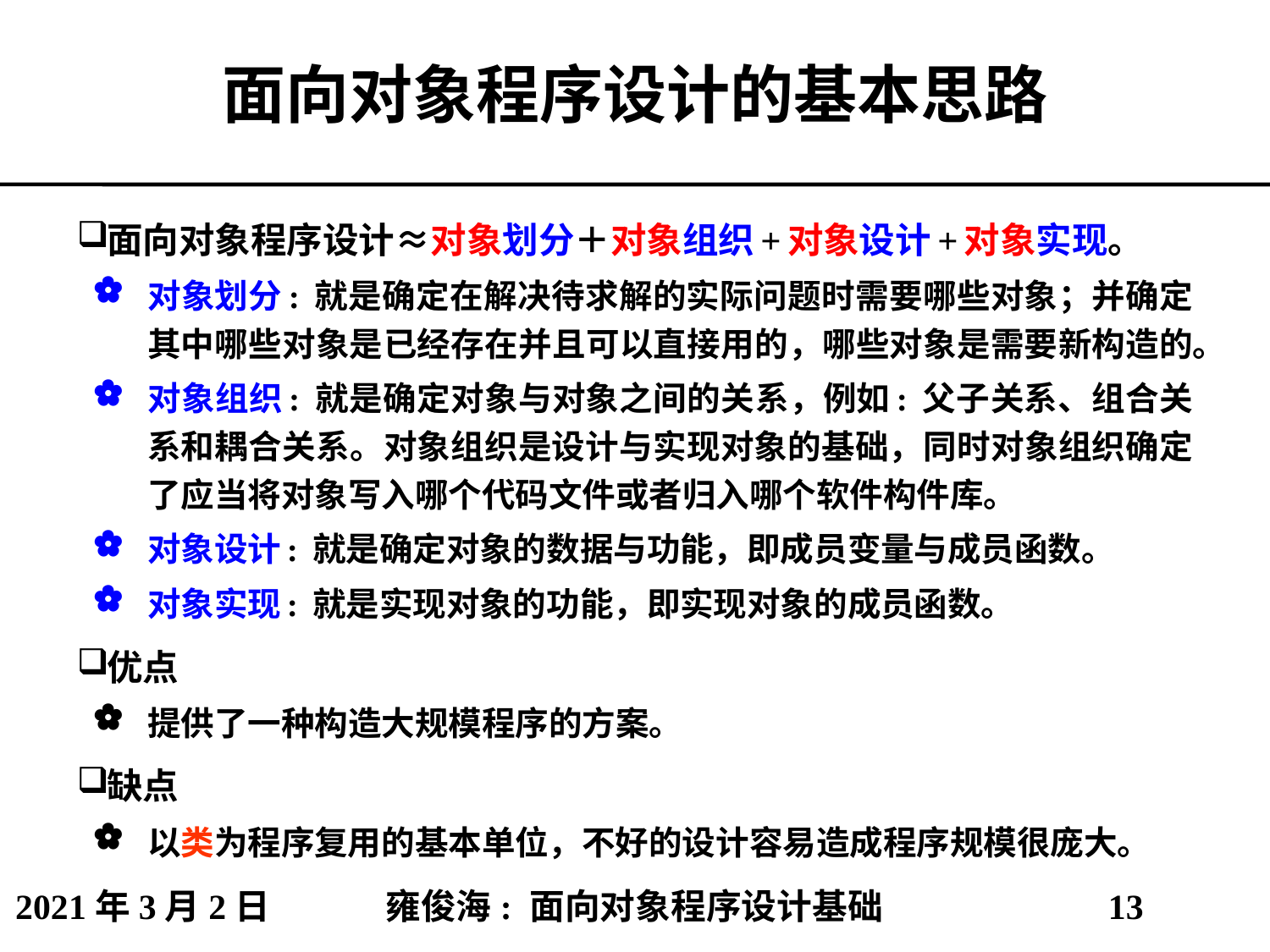

# 面向对象程序设计的基本思路

面向对象程序设计≈对象划分＋对象组织+对象设计+对象实现。
对象划分: 就是确定在解决待求解的实际问题时需要哪些对象；并确定其中哪些对象是已经存在并且可以直接用的，哪些对象是需要新构造的。
对象组织: 就是确定对象与对象之间的关系，例如: 父子关系、组合关系和耦合关系。对象组织是设计与实现对象的基础，同时对象组织确定了应当将对象写入哪个代码文件或者归入哪个软件构件库。
对象设计: 就是确定对象的数据与功能，即成员变量与成员函数。
对象实现: 就是实现对象的功能，即实现对象的成员函数。
优点
提供了一种构造大规模程序的方案。
缺点
以类为程序复用的基本单位，不好的设计容易造成程序规模很庞大。
2021年3月2日
雍俊海: 面向对象程序设计基础
13